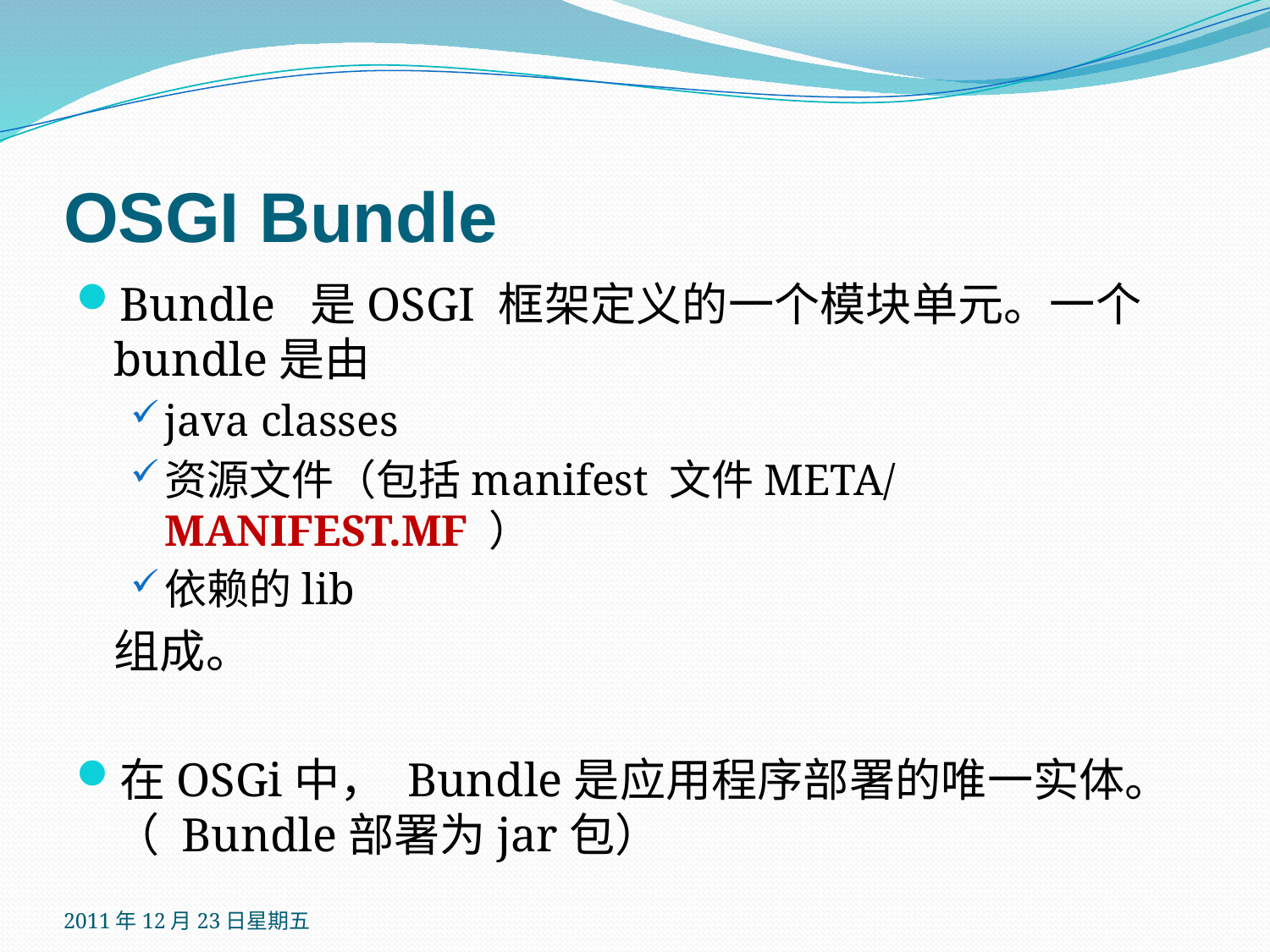

# OSGI Bundle
Bundle  是OSGI 框架定义的一个模块单元。一个bundle是由
java classes
资源文件（包括manifest 文件META/ MANIFEST.MF ）
依赖的lib
	组成。

在OSGi中， Bundle是应用程序部署的唯一实体。（ Bundle部署为jar包）

2011年12月23日星期五